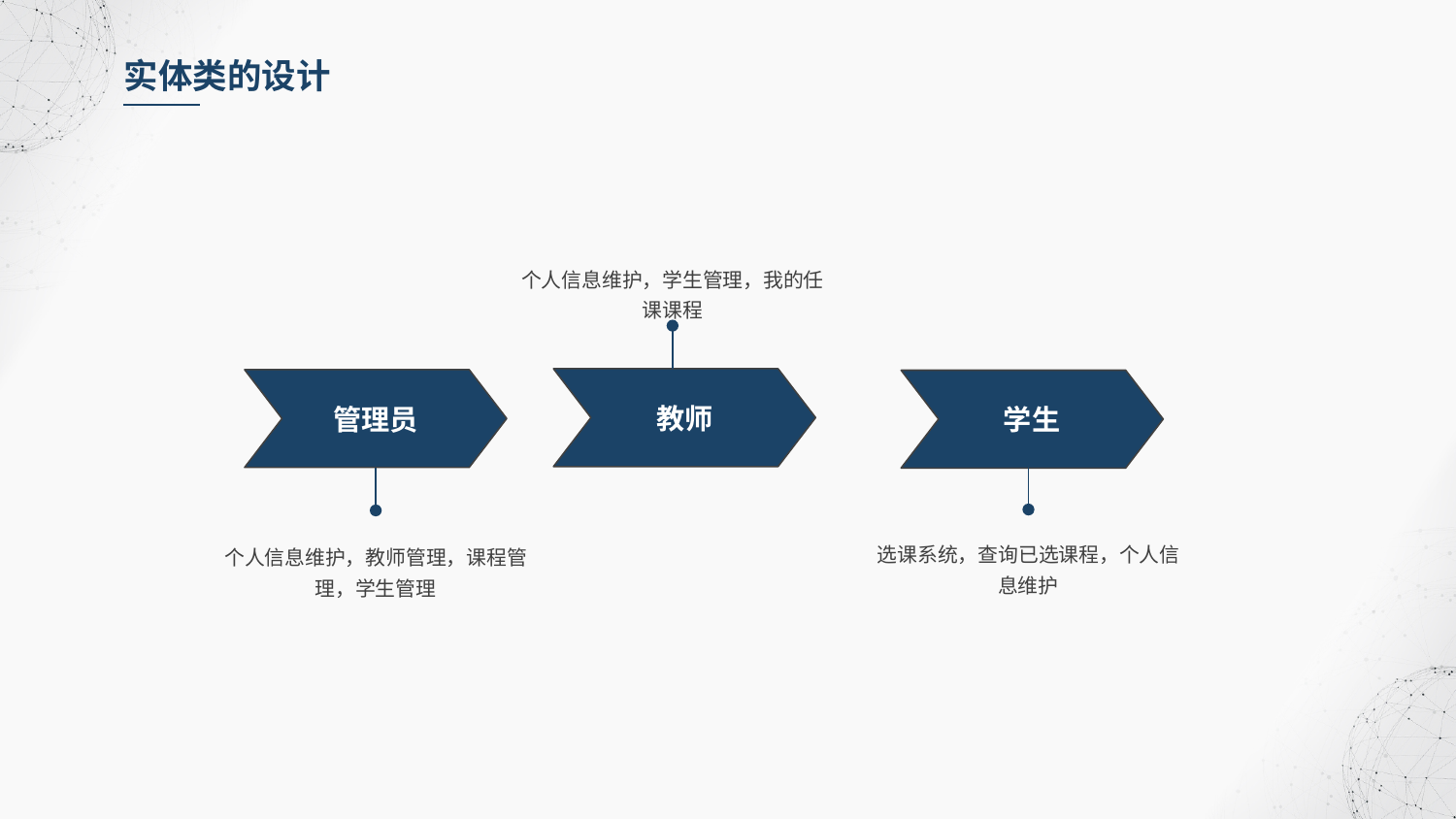

实体类的设计
个人信息维护，学生管理，我的任课课程
教师
管理员
学生
选课系统，查询已选课程，个人信息维护
个人信息维护，教师管理，课程管理，学生管理